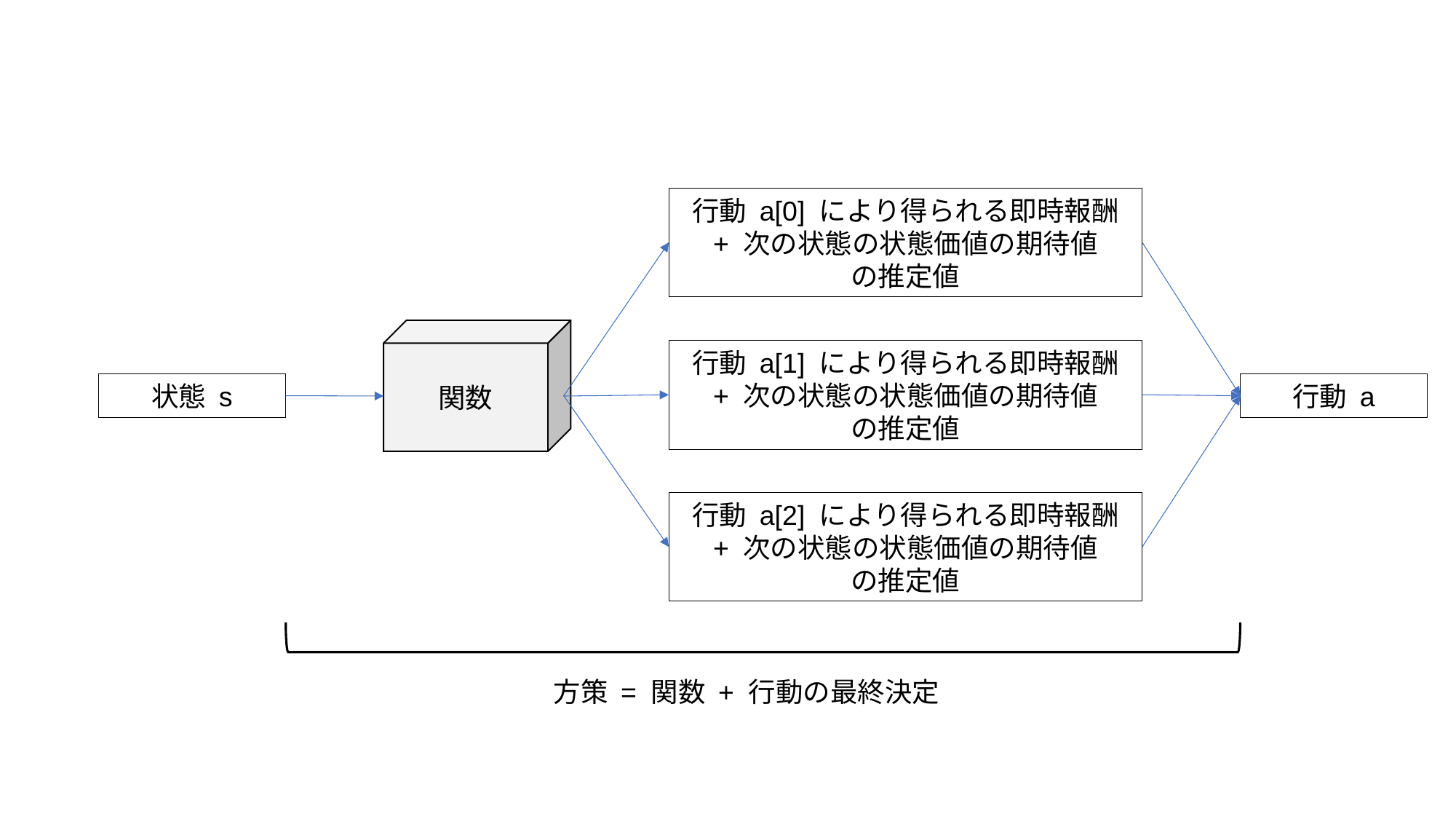

行動 a[0] により得られる即時報酬
+ 次の状態の状態価値の期待値
の推定値
関数
行動 a[1] により得られる即時報酬
+ 次の状態の状態価値の期待値
の推定値
状態 s
行動 a
行動 a[2] により得られる即時報酬
+ 次の状態の状態価値の期待値
の推定値
方策 = 関数 + 行動の最終決定